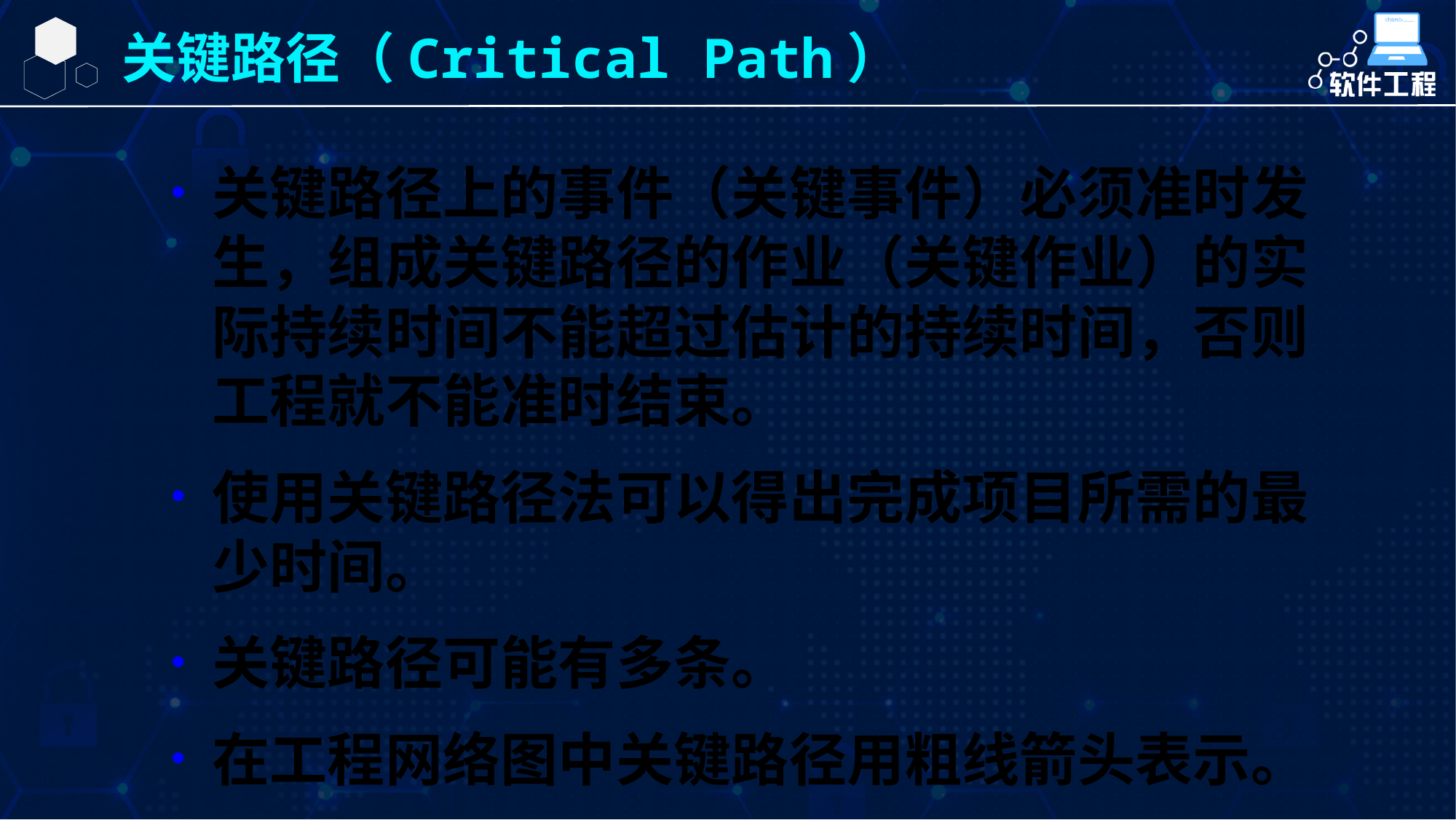

关键路径（Critical Path）
关键路径上的事件（关键事件）必须准时发生，组成关键路径的作业（关键作业）的实际持续时间不能超过估计的持续时间，否则工程就不能准时结束。
使用关键路径法可以得出完成项目所需的最少时间。
关键路径可能有多条。
在工程网络图中关键路径用粗线箭头表示。